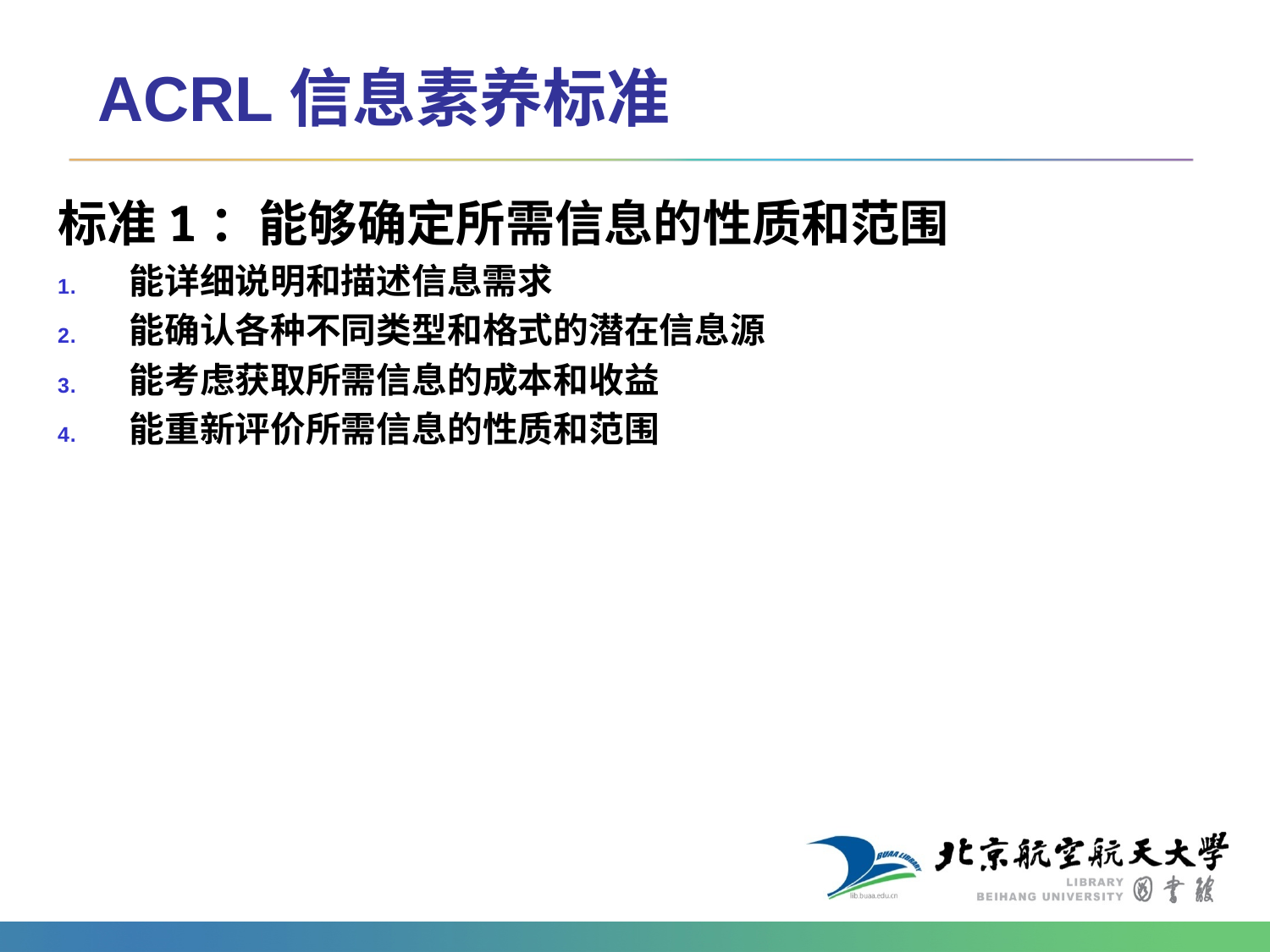

# ACRL信息素养标准
标准1：能够确定所需信息的性质和范围
能详细说明和描述信息需求
能确认各种不同类型和格式的潜在信息源
能考虑获取所需信息的成本和收益
能重新评价所需信息的性质和范围